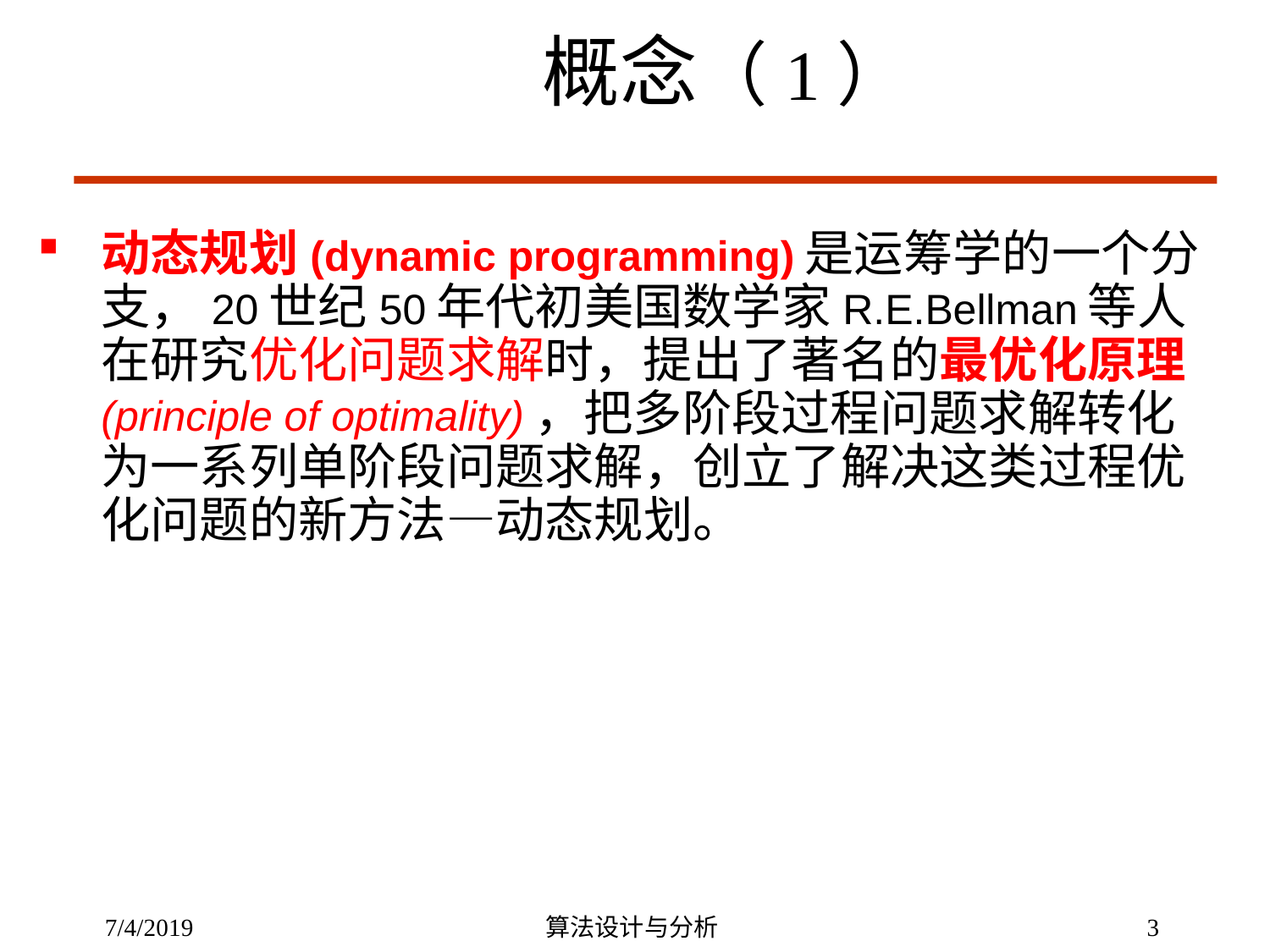

概念（1）
动态规划(dynamic programming)是运筹学的一个分支，20世纪50年代初美国数学家R.E.Bellman等人在研究优化问题求解时，提出了著名的最优化原理(principle of optimality)，把多阶段过程问题求解转化为一系列单阶段问题求解，创立了解决这类过程优化问题的新方法—动态规划。
7/4/2019
算法设计与分析
3